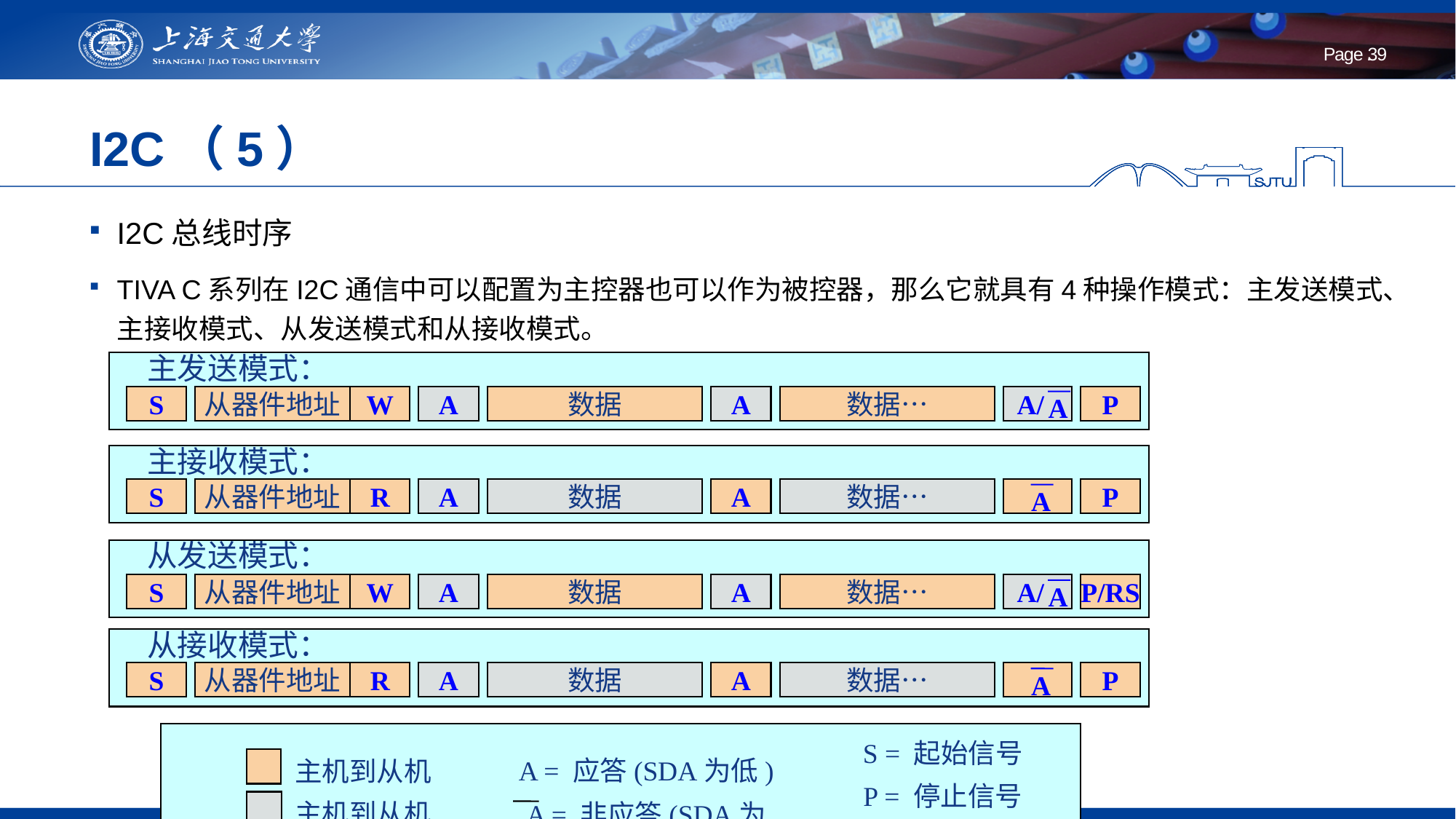

# I2C（5）
I2C总线时序
TIVA C系列在I2C通信中可以配置为主控器也可以作为被控器，那么它就具有4种操作模式：主发送模式、主接收模式、从发送模式和从接收模式。
主发送模式：

A

S
从器件地址
W
A
数据
A
数据…
A/
P
主接收模式：

S
从器件地址
R
A
数据
A
数据…

A

P
从发送模式：

S
从器件地址
W
A
数据
A
数据…
A/
A

P/RS
从接收模式：

S
从器件地址
R
A
数据
A
数据…

A

P

S = 起始信号
A = 应答(SDA为低)
主机到从机

P = 停止信号
主机到从机

A = 非应答(SDA为高)

RS = 重复起始信号